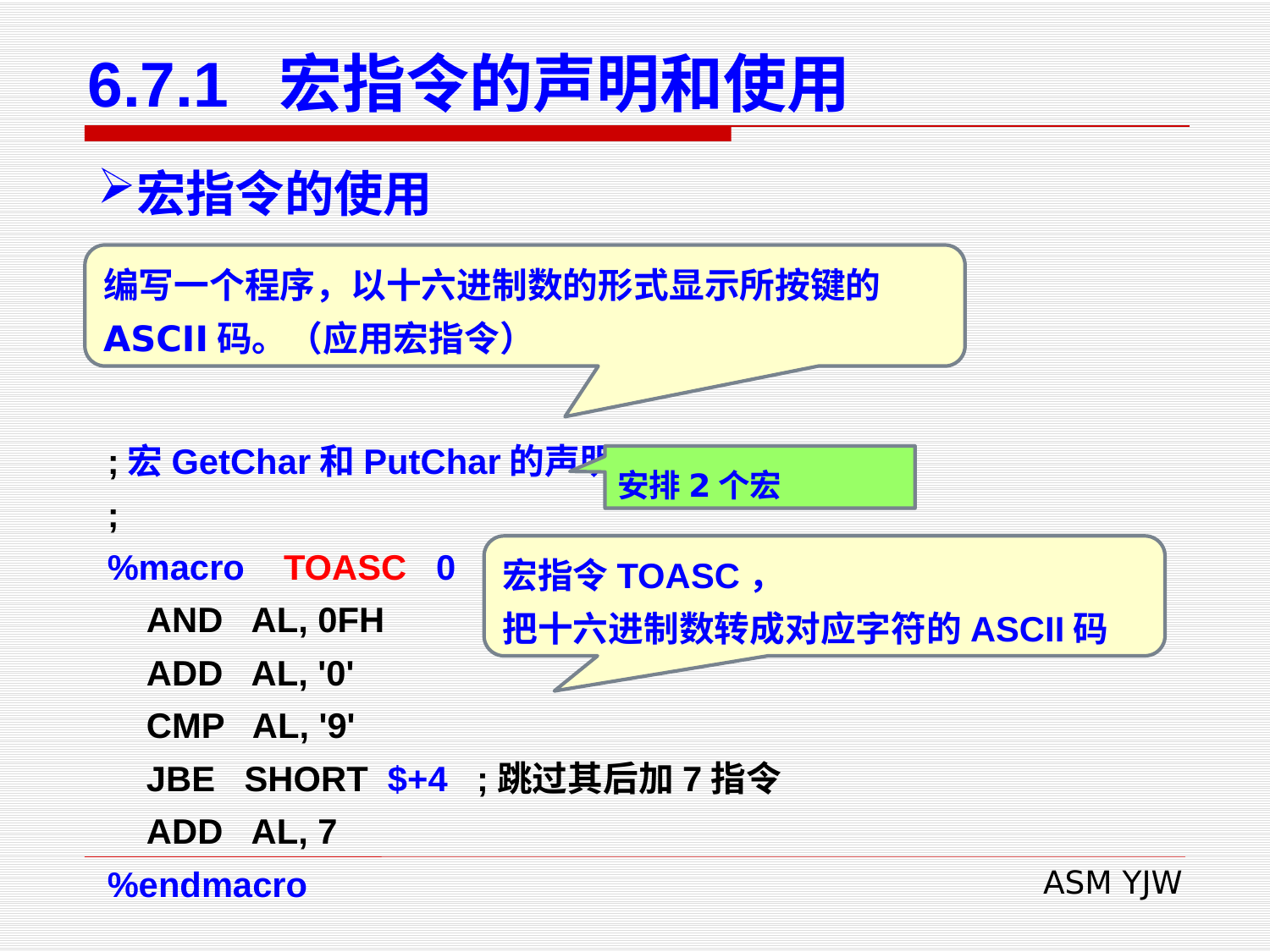

# 6.7.1  宏指令的声明和使用
宏指令的使用
编写一个程序，以十六进制数的形式显示所按键的ASCII码。（应用宏指令）
;宏GetChar和PutChar的声明
;
%macro    TOASC   0
    AND   AL, 0FH
    ADD   AL, '0'
    CMP   AL, '9'
    JBE   SHORT  $+4   ;跳过其后加7指令
    ADD   AL, 7
%endmacro
安排2个宏
宏指令TOASC，
把十六进制数转成对应字符的ASCII码